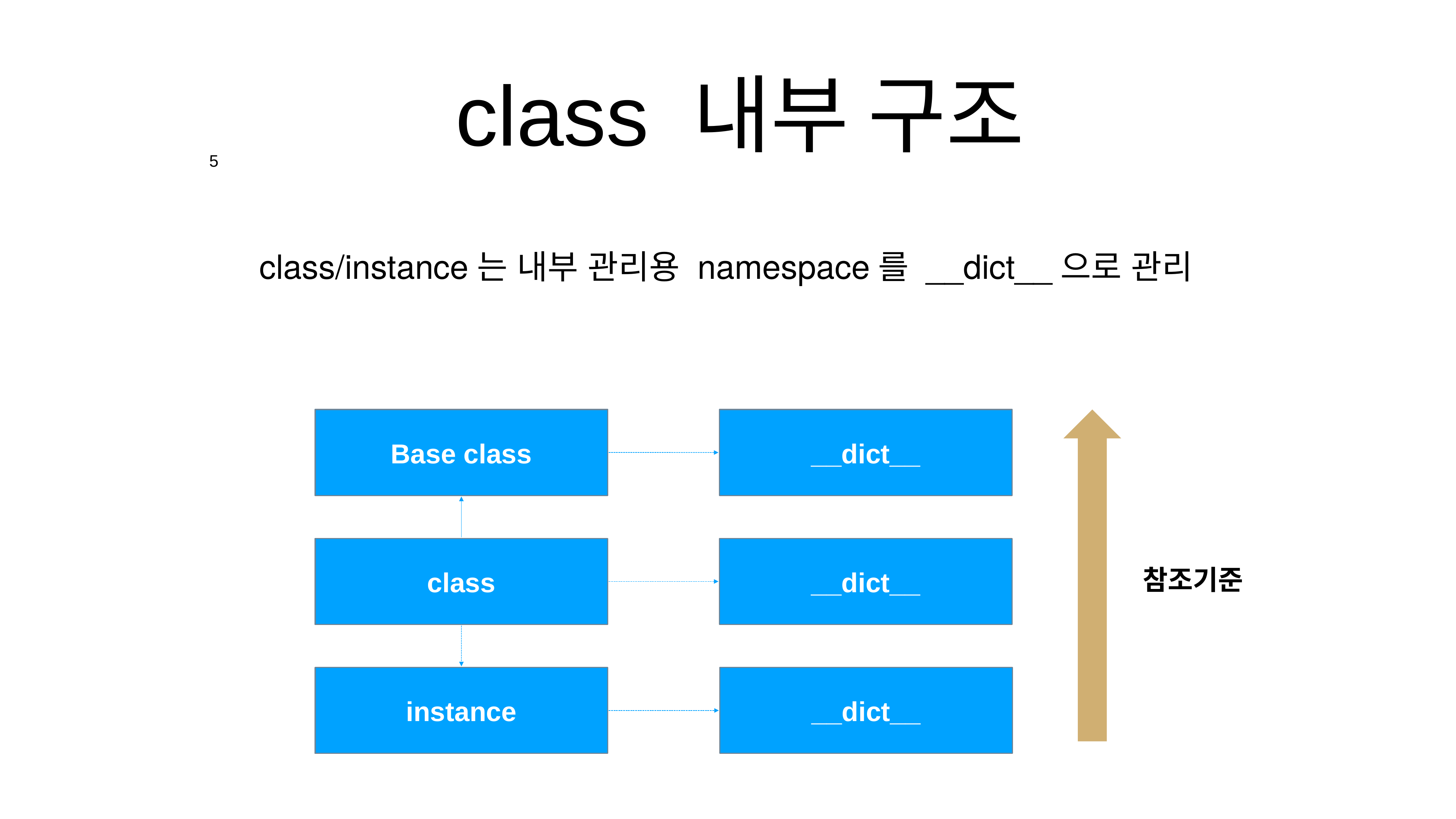

# class 내부 구조
5
  class/instance는 내부 관리용 namespace를 __dict__으로 관리

Base class

__dict__

class

__dict__

참조기준

instance

__dict__